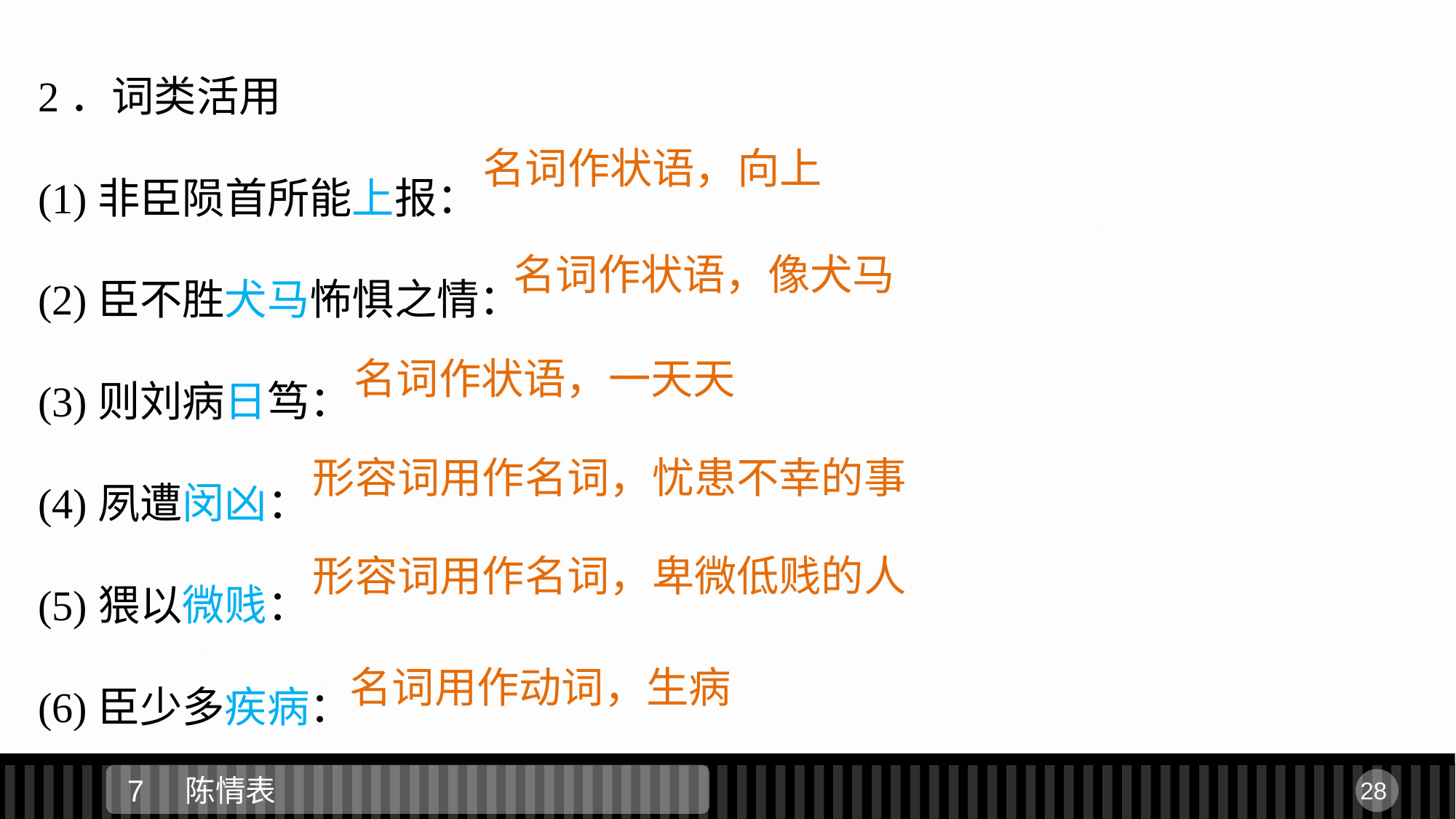

2．词类活用
(1)非臣陨首所能上报：
(2)臣不胜犬马怖惧之情：
(3)则刘病日笃：
(4)夙遭闵凶：
(5)猥以微贱：
(6)臣少多疾病：
名词作状语，向上
名词作状语，像犬马
名词作状语，一天天
形容词用作名词，忧患不幸的事
形容词用作名词，卑微低贱的人
名词用作动词，生病